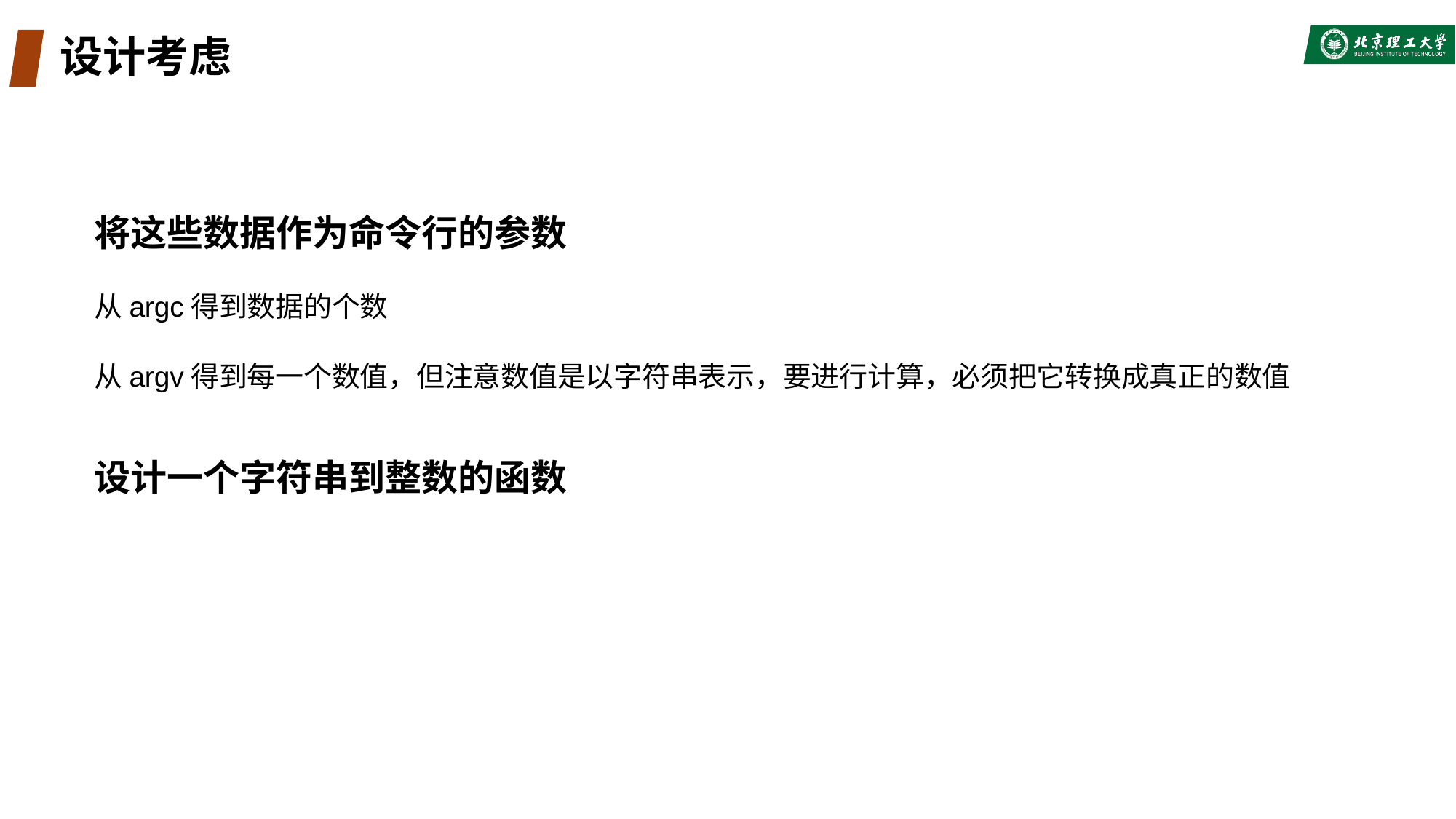

# 设计考虑
将这些数据作为命令行的参数
从argc得到数据的个数
从argv得到每一个数值，但注意数值是以字符串表示，要进行计算，必须把它转换成真正的数值
设计一个字符串到整数的函数